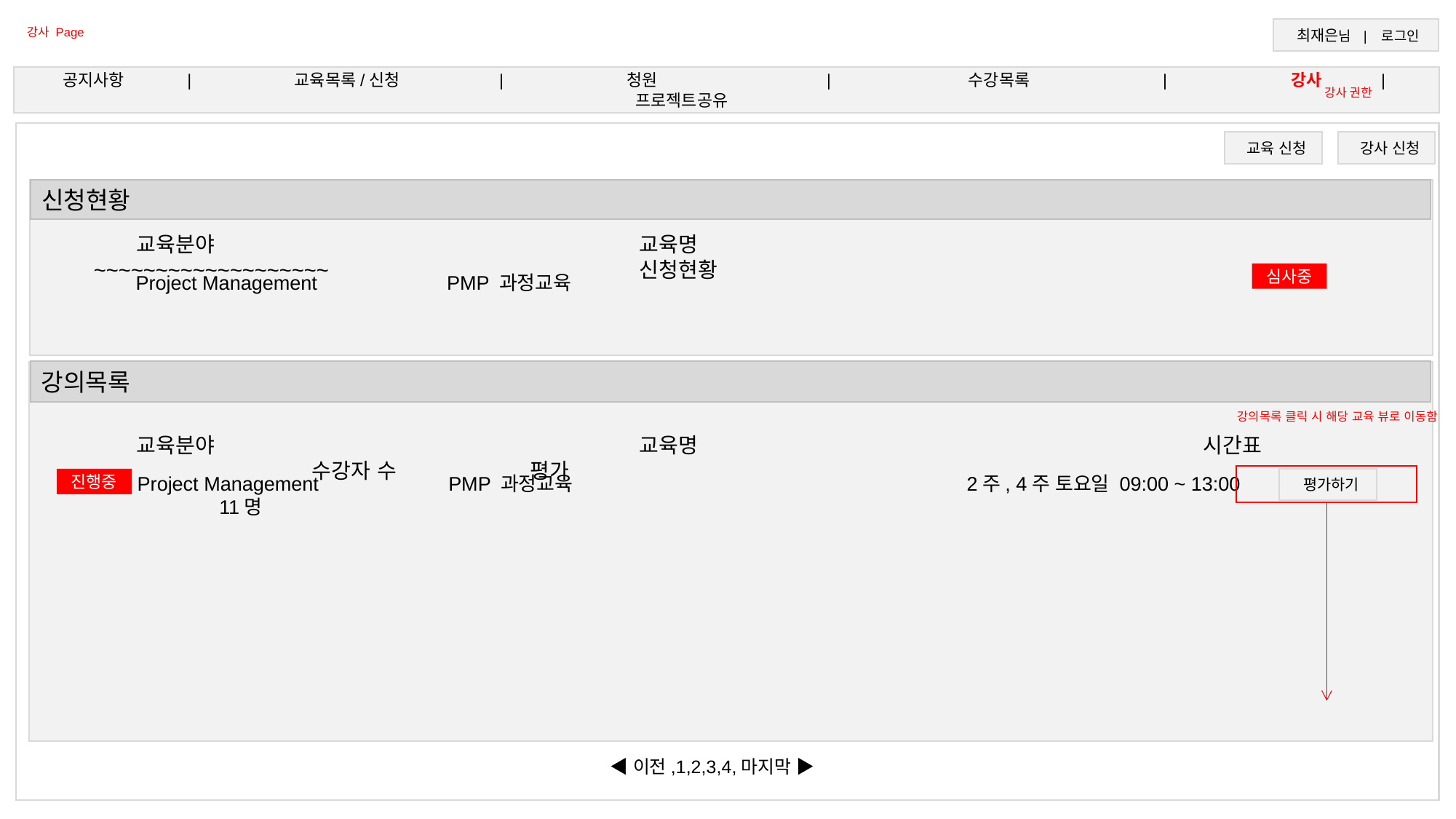

강사 Page
 최재은님   |   로그인
공지사항	   | 	  교육목록/신청 	| 	   청원 		| 	      수강목록		 | 	     강사  	 | 	    프로젝트공유
강사 권한

 교육 신청
 강사 신청
신청현황

        교육분야 				교육명 		     			~~~~~~~~~~~~~~~~~~~			신청현황
심사중
        Project Management	     PMP 과정교육
강의목록

강의목록 클릭 시 해당 교육 뷰로 이동함
        교육분야 				교육명 		     			   시간표			 	수강자 수		평가
        Project Management	     PMP 과정교육	    			2주, 4주 토요일 09:00 ~ 13:00		   11명

 평가하기
진행중
◀이전,1,2,3,4,마지막 ▶